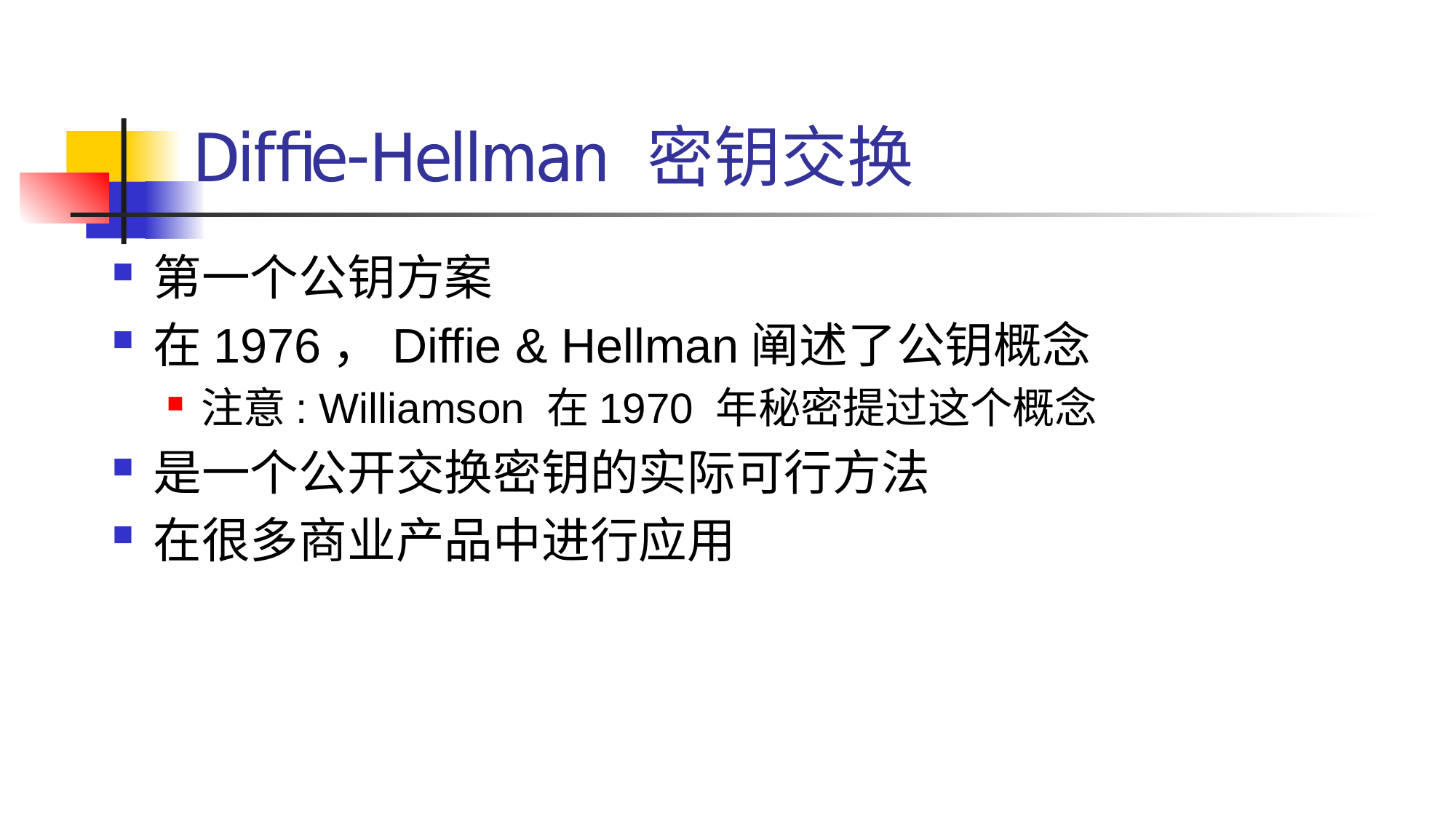

# Diffie-Hellman 密钥交换
第一个公钥方案
在1976，Diffie & Hellman阐述了公钥概念
注意: Williamson 在1970 年秘密提过这个概念
是一个公开交换密钥的实际可行方法
在很多商业产品中进行应用